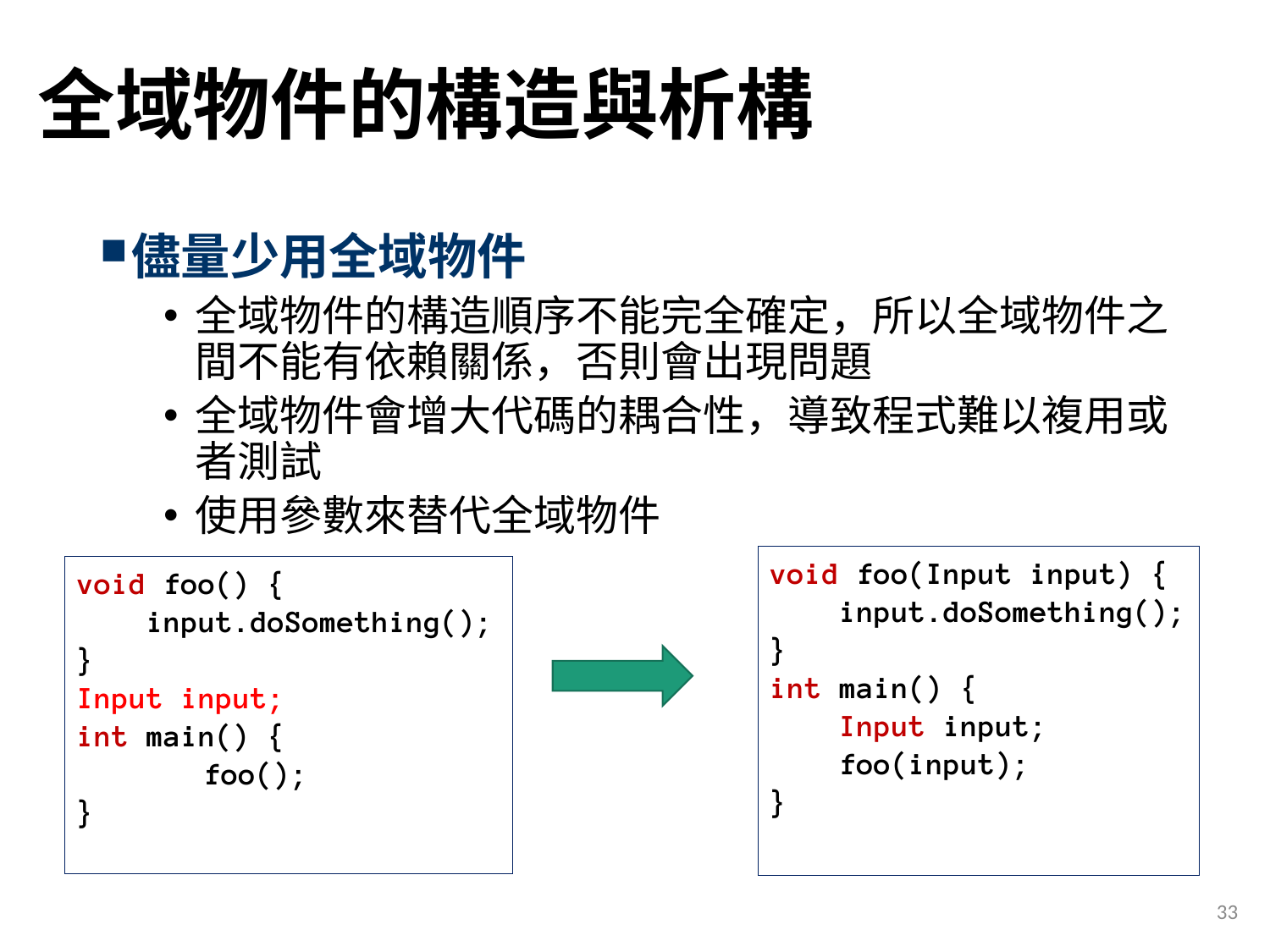

# 全域物件的構造與析構
儘量少用全域物件
全域物件的構造順序不能完全確定，所以全域物件之間不能有依賴關係，否則會出現問題
全域物件會增大代碼的耦合性，導致程式難以複用或者測試
使用參數來替代全域物件

void foo(Input input) {
    input.doSomething();
}
int main() {
    Input input;
    foo(input);
}

void foo() {
    input.doSomething();
}
Input input;
int main() {
	foo();
}

33